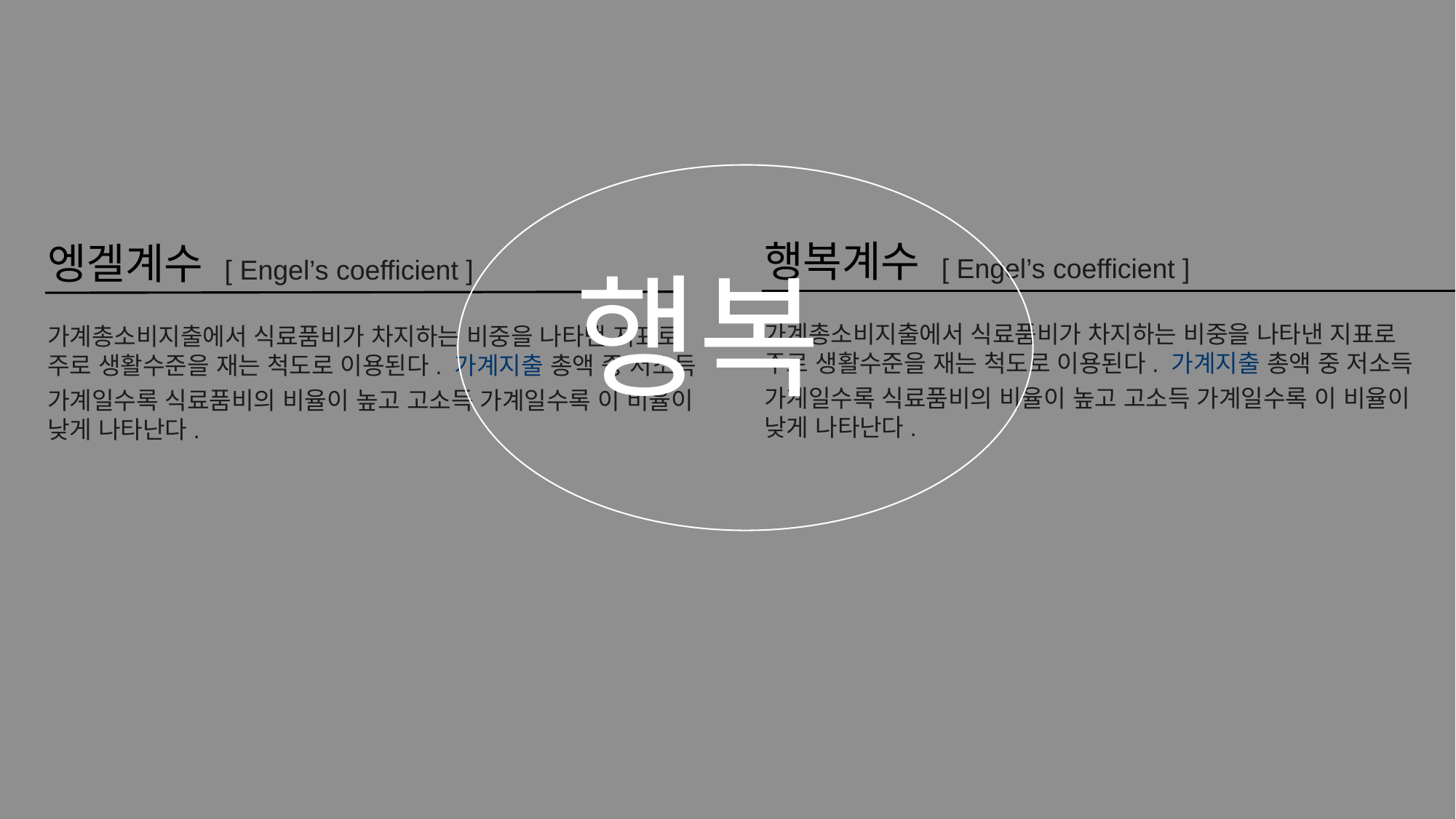

행복
행복계수
엥겔계수
[ Engel’s coefficient ]
[ Engel’s coefficient ]
가계총소비지출에서 식료품비가 차지하는 비중을 나타낸 지표로 주로 생활수준을 재는 척도로 이용된다. 가계지출 총액 중 저소득 가계일수록 식료품비의 비율이 높고 고소득 가계일수록 이 비율이 낮게 나타난다.
가계총소비지출에서 식료품비가 차지하는 비중을 나타낸 지표로 주로 생활수준을 재는 척도로 이용된다. 가계지출 총액 중 저소득 가계일수록 식료품비의 비율이 높고 고소득 가계일수록 이 비율이 낮게 나타난다.